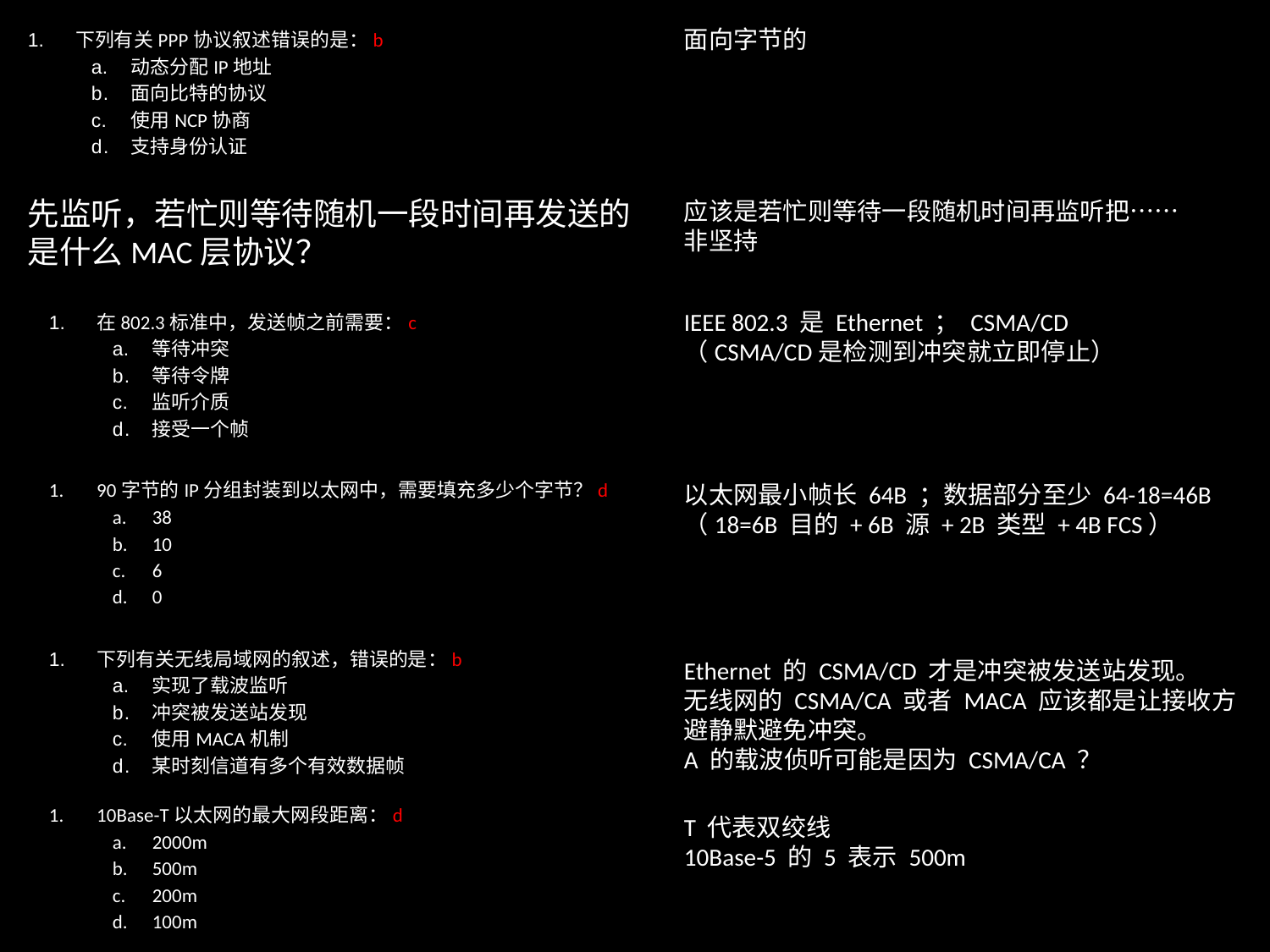

下列有关PPP协议叙述错误的是：b
动态分配IP地址
面向比特的协议
使用NCP协商
支持身份认证
面向字节的
先监听，若忙则等待随机一段时间再发送的是什么MAC层协议？
应该是若忙则等待一段随机时间再监听把……
非坚持
在802.3标准中，发送帧之前需要：c
等待冲突
等待令牌
监听介质
接受一个帧
IEEE 802.3 是 Ethernet ； CSMA/CD
（CSMA/CD是检测到冲突就立即停止）
90字节的IP分组封装到以太网中，需要填充多少个字节？d
38
10
6
0
以太网最小帧长 64B ；数据部分至少 64-18=46B
（18=6B 目的 + 6B 源 + 2B 类型 + 4B FCS）
下列有关无线局域网的叙述，错误的是：b
实现了载波监听
冲突被发送站发现
使用MACA机制
某时刻信道有多个有效数据帧
Ethernet 的 CSMA/CD 才是冲突被发送站发现。
无线网的 CSMA/CA 或者 MACA 应该都是让接收方避静默避免冲突。
A 的载波侦听可能是因为 CSMA/CA ？
10Base-T以太网的最大网段距离：d
2000m
500m
200m
100m
T 代表双绞线
10Base-5 的 5 表示 500m